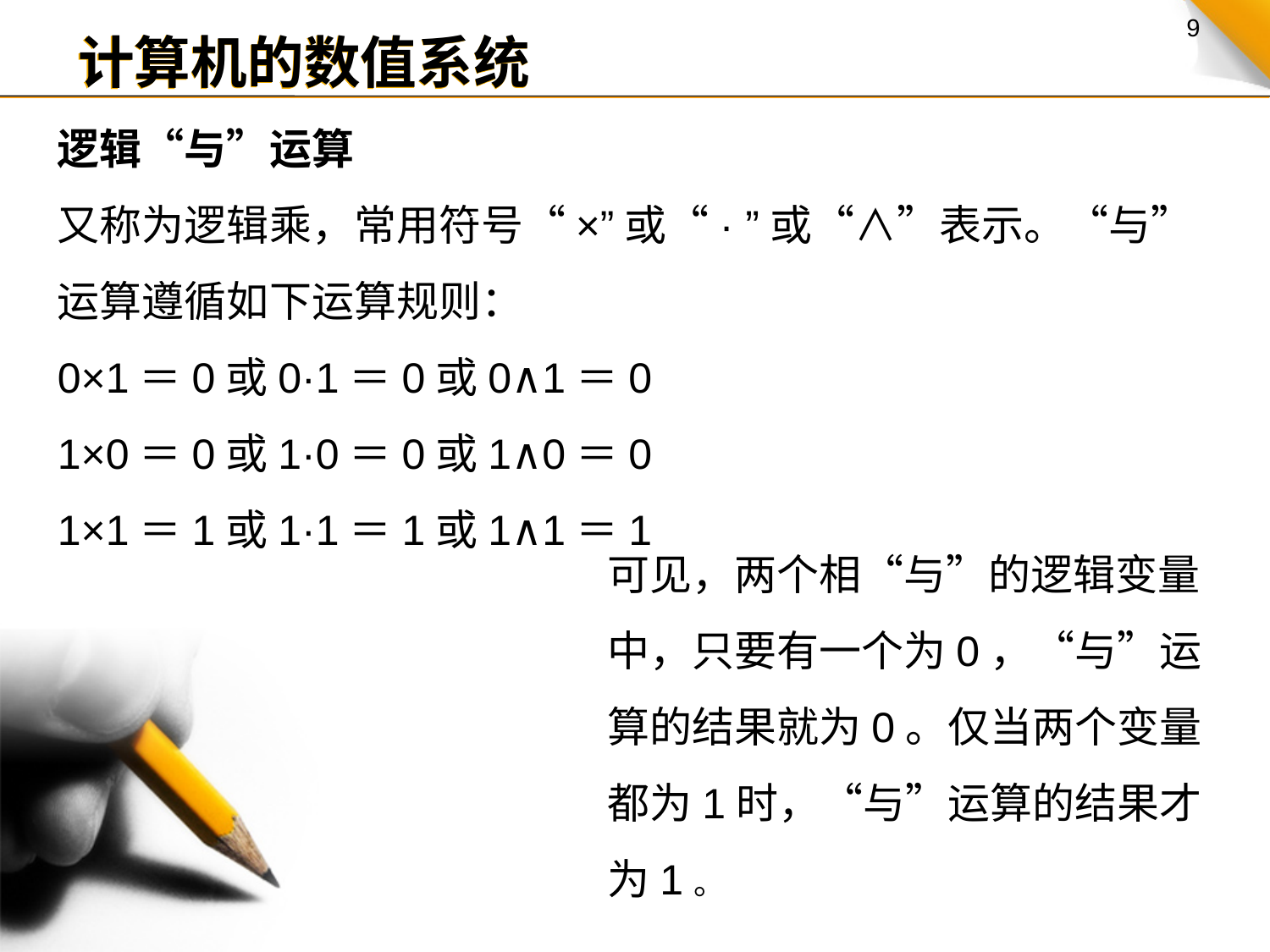

计算机的数值系统
逻辑“与”运算
又称为逻辑乘，常用符号“×”或“· ”或“∧”表示。“与”运算遵循如下运算规则：
0×1＝0或0·1＝0或0∧1＝0
1×0＝0或1·0＝0或1∧0＝0
1×1＝1或1·1＝1或1∧1＝1
可见，两个相“与”的逻辑变量中，只要有一个为0，“与”运算的结果就为0。仅当两个变量都为1时，“与”运算的结果才为1。